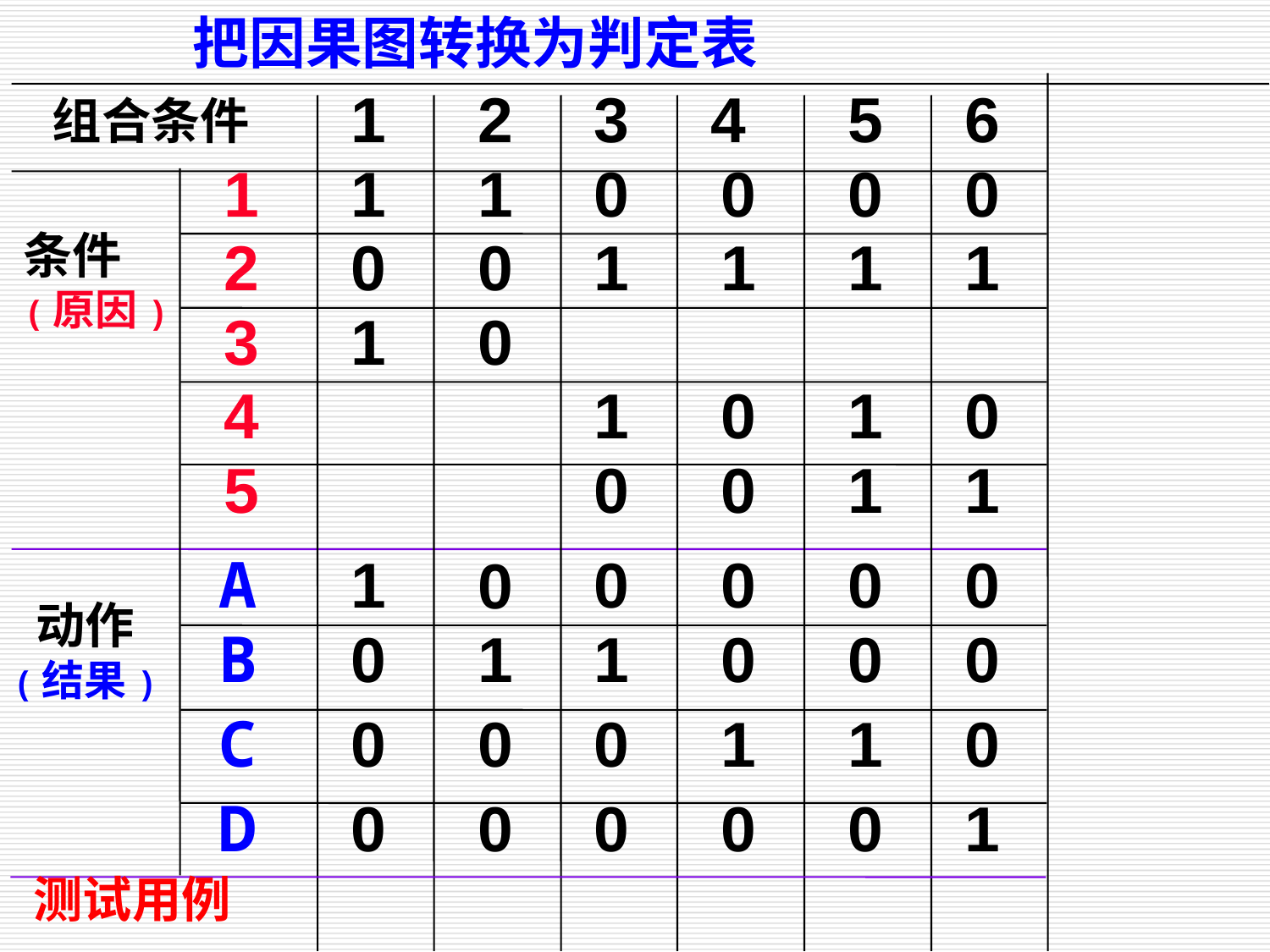

把因果图转换为判定表
1
2
3
4
5
6

组合条件

1
1
1
0
0
0
0

条件
(原因)
2
0
0
1
1
1
1

3
1
0

4
1
0
1
0

5
0
0
1
1

A
1
0
0
0
0
0

 动作
(结果)
B
0
1
1
0
0
0

C
0
0
0
1
1
0

D
0
0
0
0
0
1

测试用例